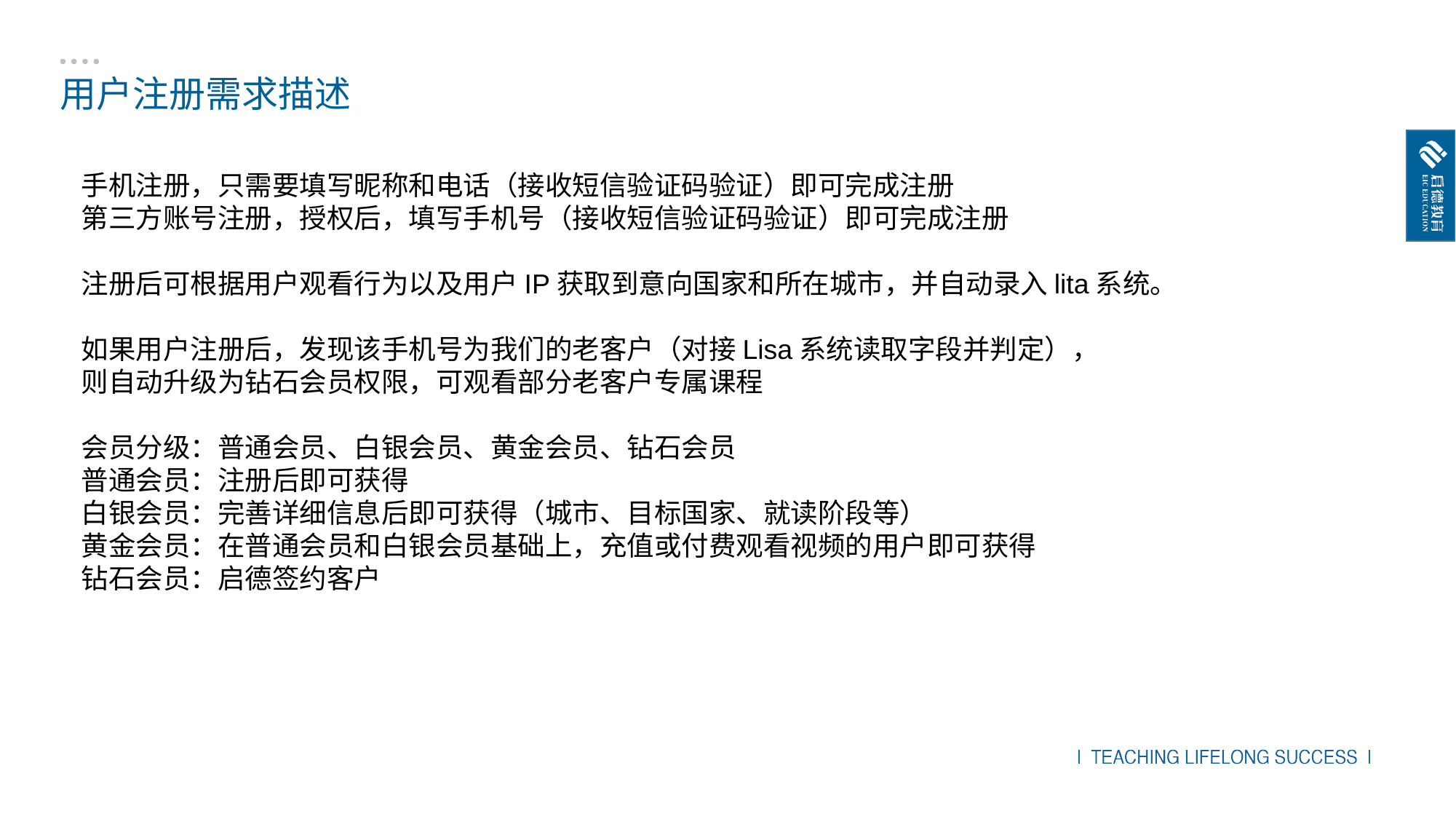

用户注册需求描述
手机注册，只需要填写昵称和电话（接收短信验证码验证）即可完成注册
第三方账号注册，授权后，填写手机号（接收短信验证码验证）即可完成注册

注册后可根据用户观看行为以及用户IP获取到意向国家和所在城市，并自动录入lita系统。

如果用户注册后，发现该手机号为我们的老客户（对接Lisa系统读取字段并判定），
则自动升级为钻石会员权限，可观看部分老客户专属课程

会员分级：普通会员、白银会员、黄金会员、钻石会员
普通会员：注册后即可获得
白银会员：完善详细信息后即可获得（城市、目标国家、就读阶段等）
黄金会员：在普通会员和白银会员基础上，充值或付费观看视频的用户即可获得
钻石会员：启德签约客户